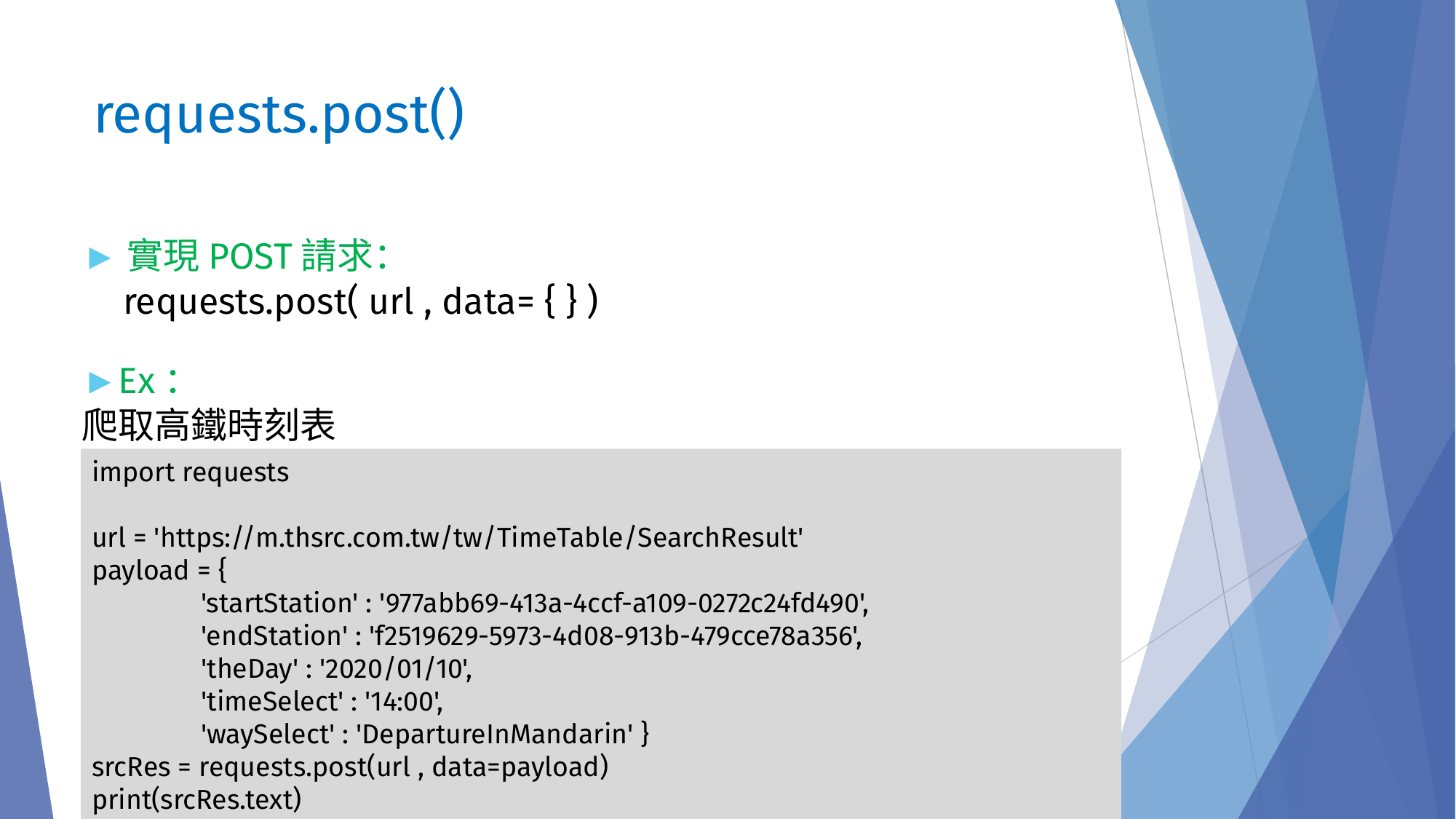

# requests.post()
►實現POST請求：
	requests.post( url , data= { } )

►Ex：
爬取高鐵時刻表
import requests

url = 'https://m.thsrc.com.tw/tw/TimeTable/SearchResult'
payload = {
      	'startStation' : '977abb69-413a-4ccf-a109-0272c24fd490',
      	'endStation' : 'f2519629-5973-4d08-913b-479cce78a356',
      	'theDay' : '2020/01/10',
      	'timeSelect' : '14:00',
      	'waySelect' : 'DepartureInMandarin' }
srcRes = requests.post(url , data=payload)
print(srcRes.text)